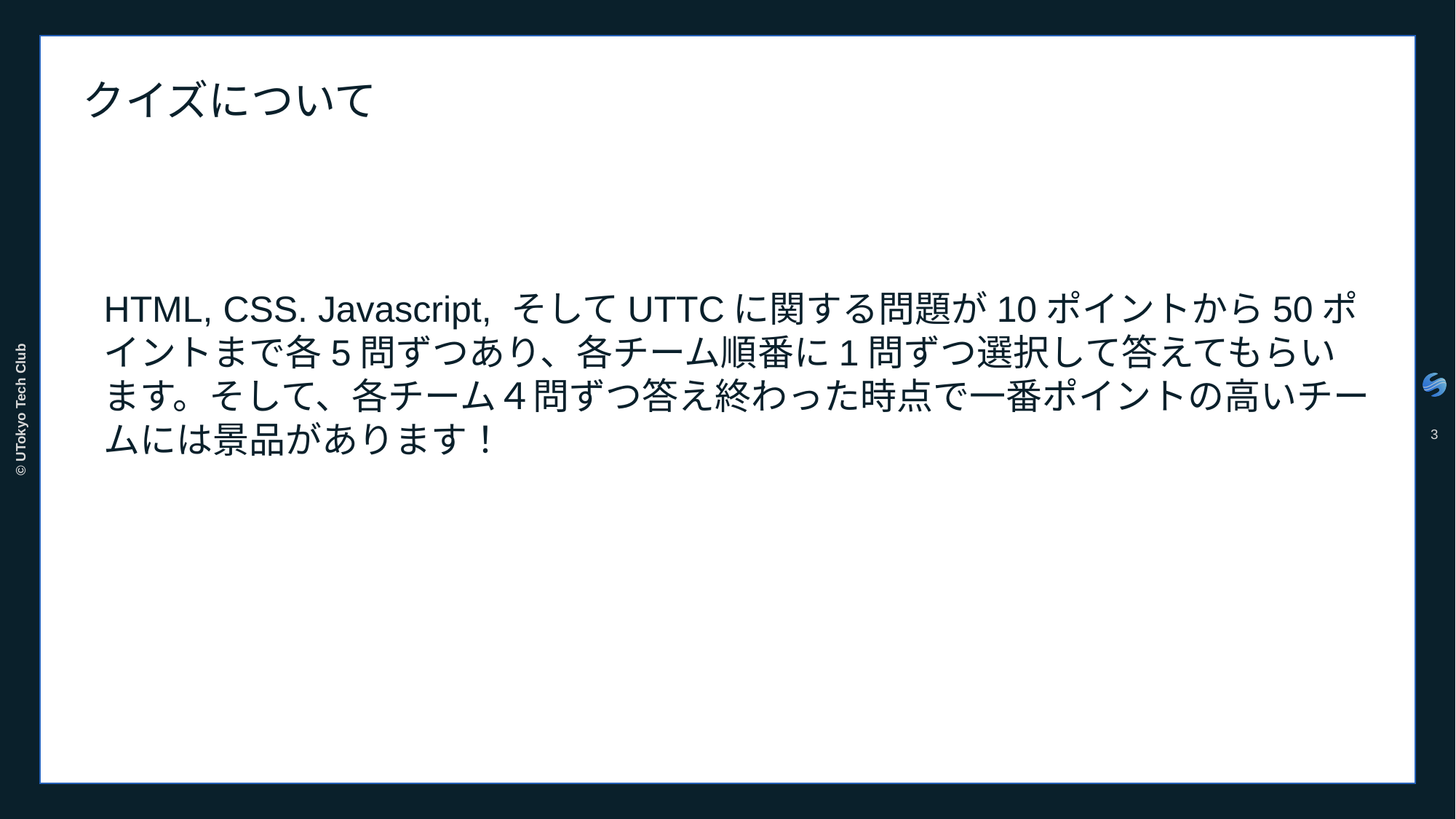

クイズについて
HTML, CSS. Javascript, そしてUTTCに関する問題が10ポイントから50ポイントまで各5問ずつあり、各チーム順番に1問ずつ選択して答えてもらいます。そして、各チーム４問ずつ答え終わった時点で一番ポイントの高いチームには景品があります！

#